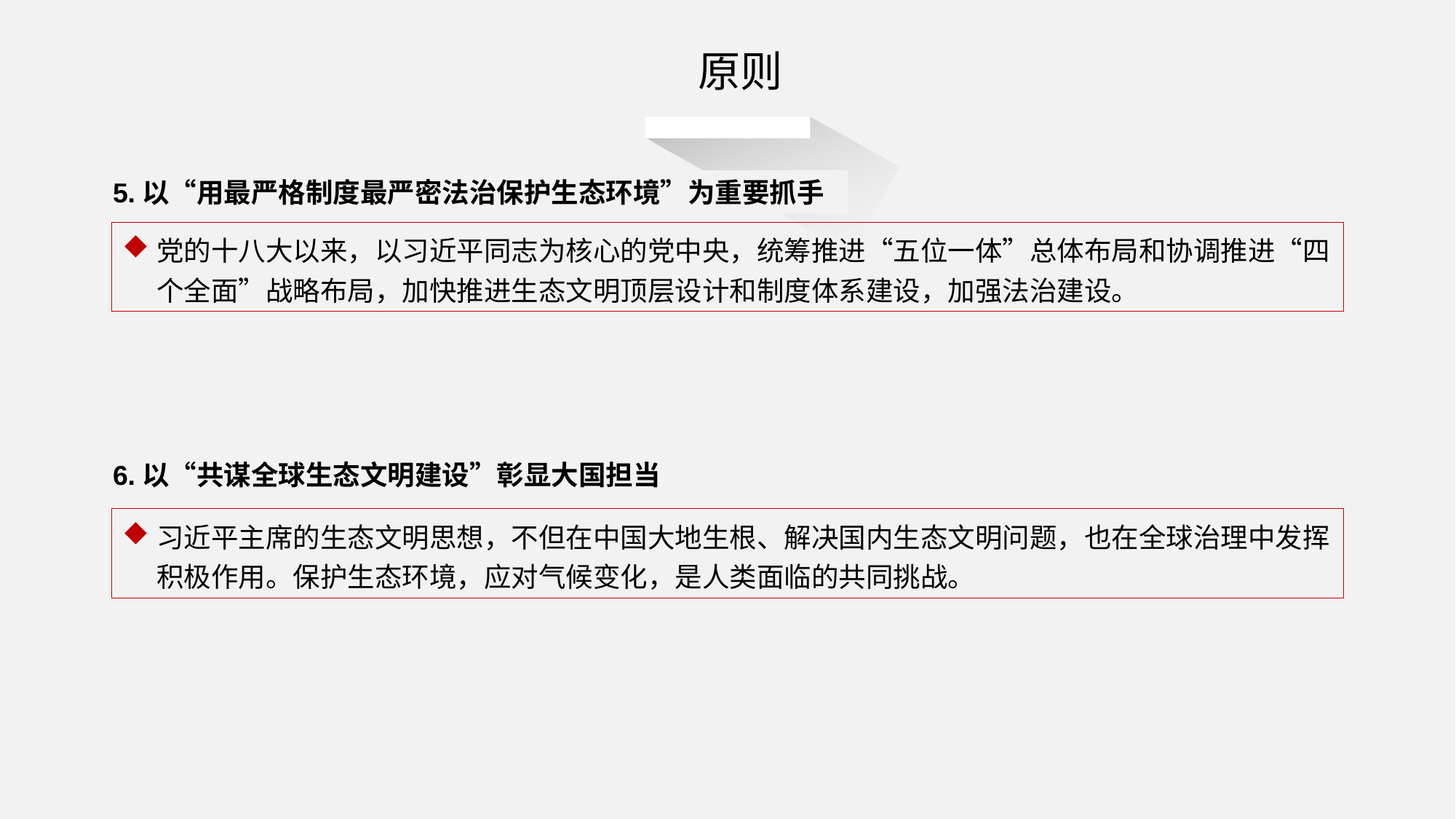

原则

5.以“用最严格制度最严密法治保护生态环境”为重要抓手
党的十八大以来，以习近平同志为核心的党中央，统筹推进“五位一体”总体布局和协调推进“四个全面”战略布局，加快推进生态文明顶层设计和制度体系建设，加强法治建设。
6.以“共谋全球生态文明建设”彰显大国担当
习近平主席的生态文明思想，不但在中国大地生根、解决国内生态文明问题，也在全球治理中发挥积极作用。保护生态环境，应对气候变化，是人类面临的共同挑战。